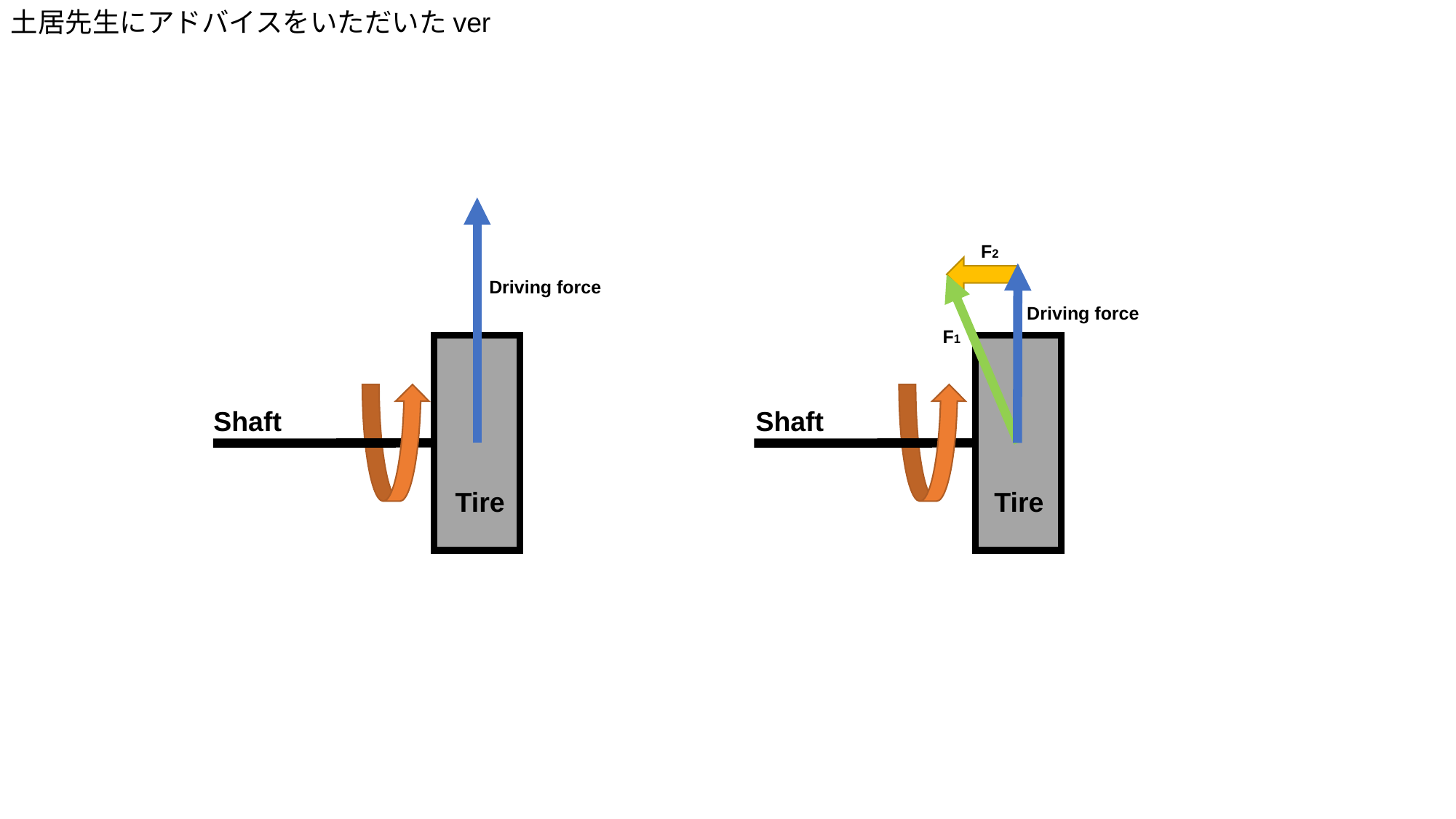

土居先生にアドバイスをいただいたver
Driving force

Tire

Shaft
F2

Driving force
F1

Shaft

Tire